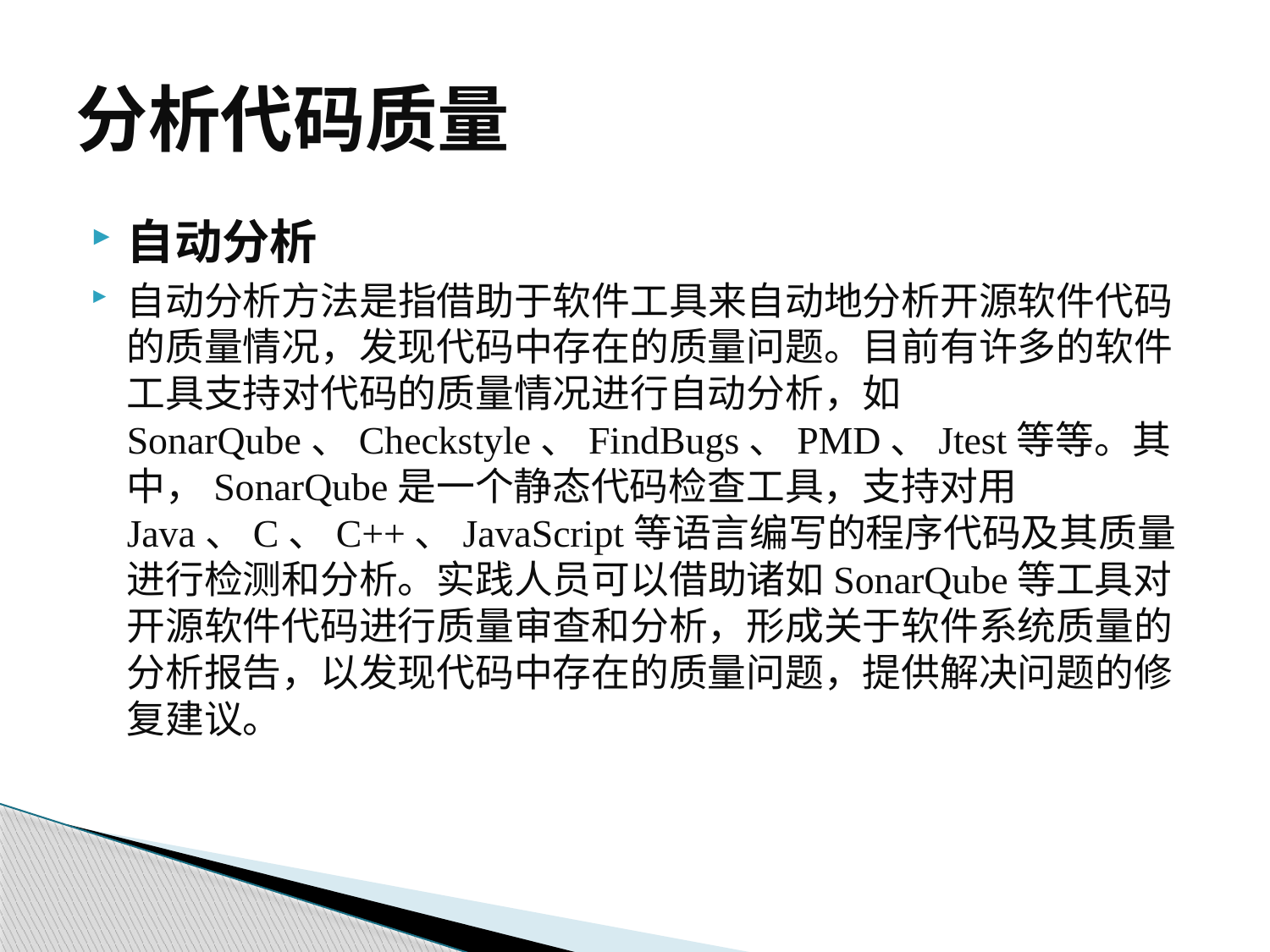

# 分析代码质量
自动分析
自动分析方法是指借助于软件工具来自动地分析开源软件代码的质量情况，发现代码中存在的质量问题。目前有许多的软件工具支持对代码的质量情况进行自动分析，如SonarQube、Checkstyle、FindBugs、PMD、Jtest等等。其中，SonarQube是一个静态代码检查工具，支持对用Java、C、C++、JavaScript等语言编写的程序代码及其质量进行检测和分析。实践人员可以借助诸如SonarQube等工具对开源软件代码进行质量审查和分析，形成关于软件系统质量的分析报告，以发现代码中存在的质量问题，提供解决问题的修复建议。